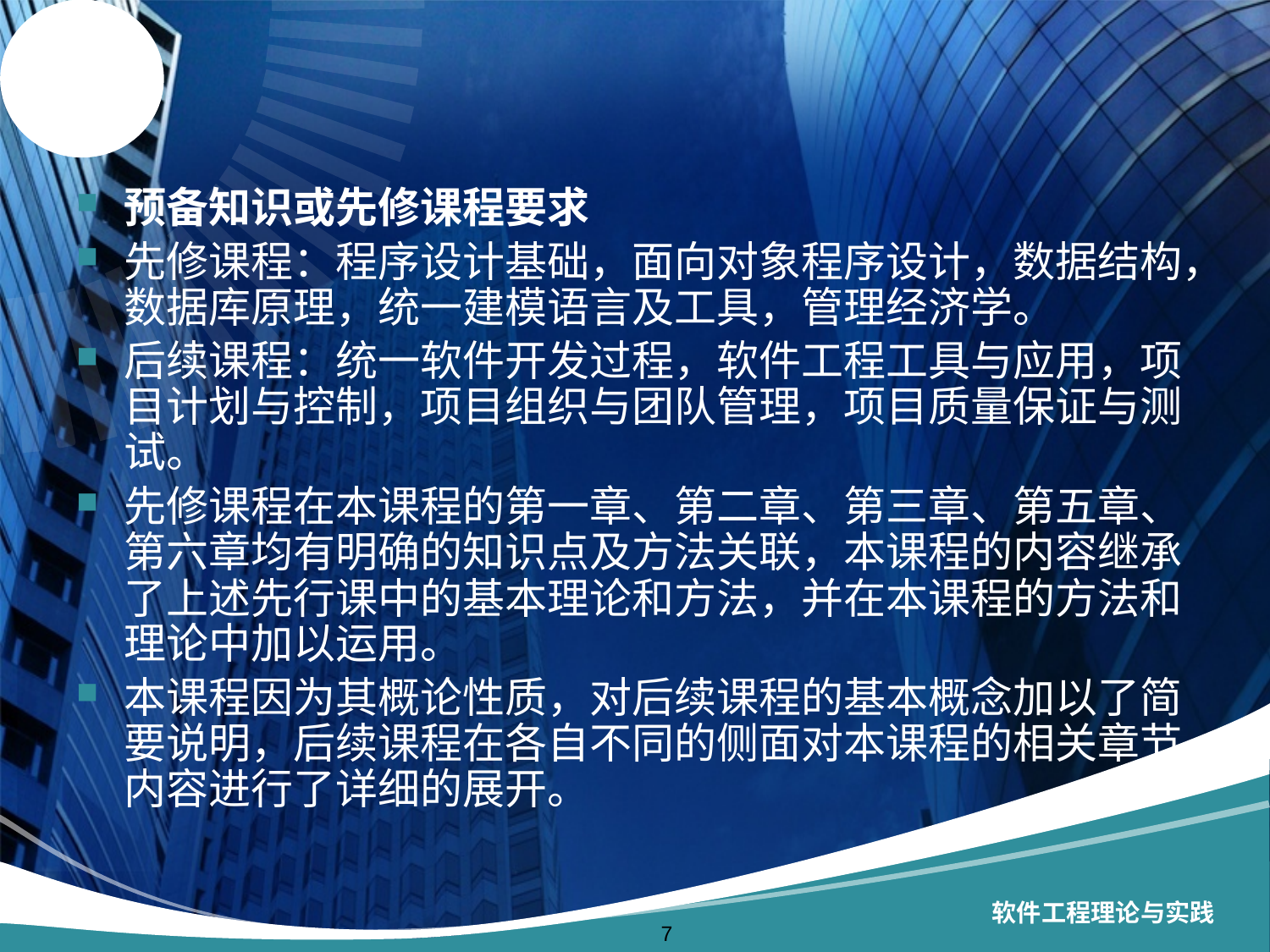

#
预备知识或先修课程要求
先修课程：程序设计基础，面向对象程序设计，数据结构，数据库原理，统一建模语言及工具，管理经济学。
后续课程：统一软件开发过程，软件工程工具与应用，项目计划与控制，项目组织与团队管理，项目质量保证与测试。
先修课程在本课程的第一章、第二章、第三章、第五章、第六章均有明确的知识点及方法关联，本课程的内容继承了上述先行课中的基本理论和方法，并在本课程的方法和理论中加以运用。
本课程因为其概论性质，对后续课程的基本概念加以了简要说明，后续课程在各自不同的侧面对本课程的相关章节内容进行了详细的展开。
软件工程理论与实践
7